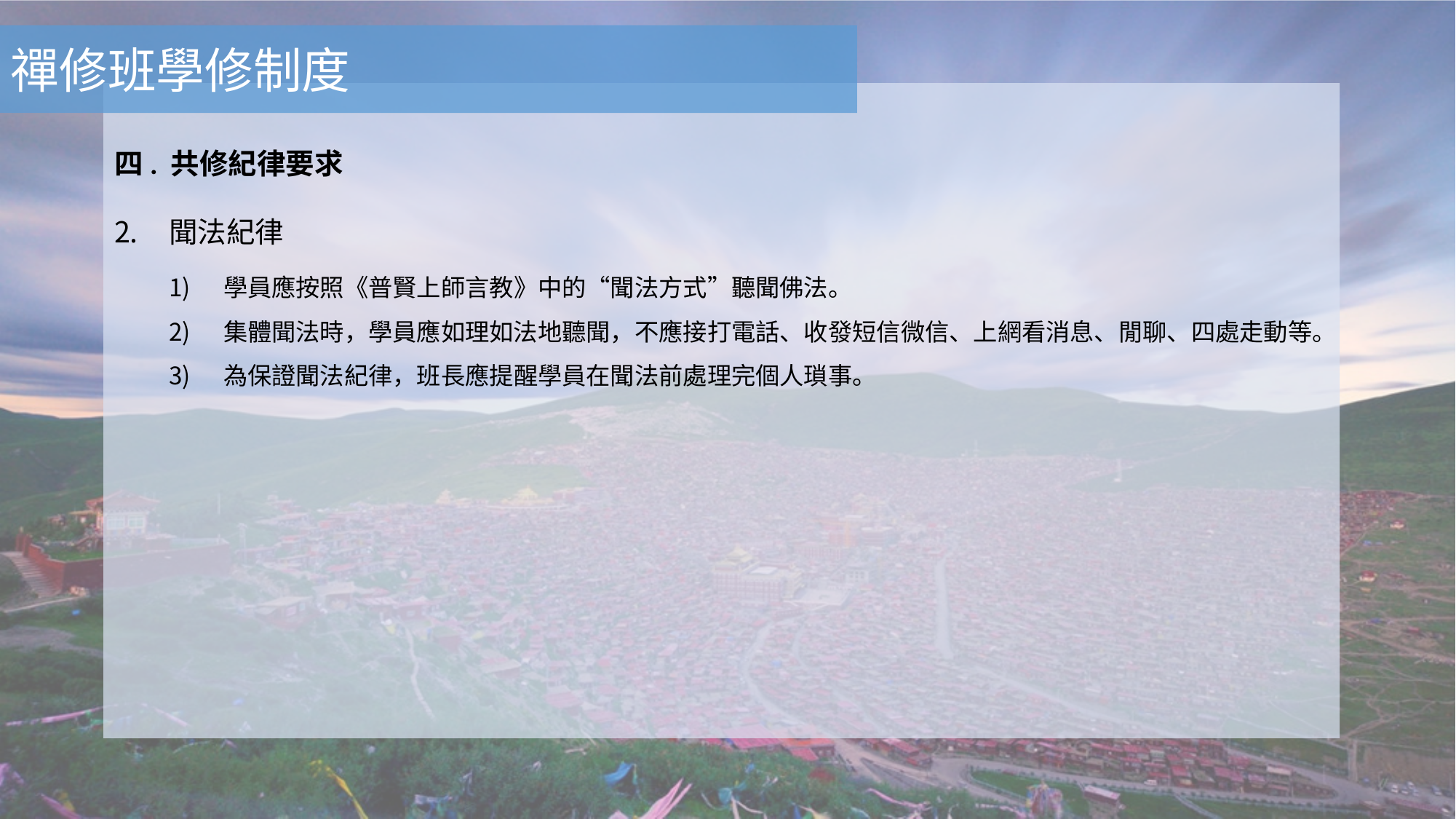

禪修班學修制度

四. 共修紀律要求
聞法紀律
學員應按照《普賢上師言教》中的“聞法方式”聽聞佛法。
集體聞法時，學員應如理如法地聽聞，不應接打電話、收發短信微信、上網看消息、閒聊、四處走動等。
為保證聞法紀律，班長應提醒學員在聞法前處理完個人瑣事。